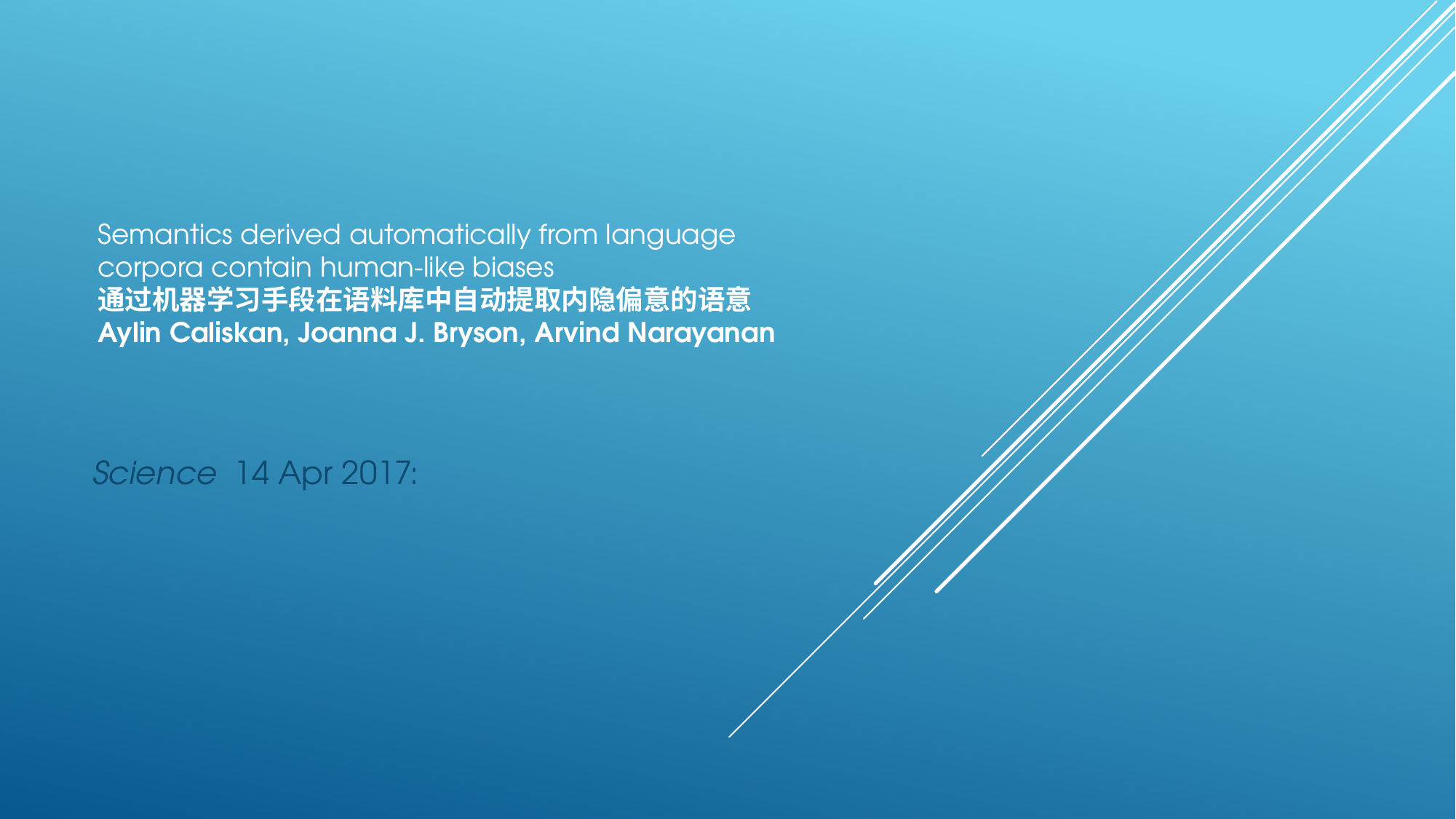

Semantics derived automatically from language
corpora contain human-like biases
通过机器学习手段在语料库中自动提取内隐偏意的语意
Aylin Caliskan, Joanna J. Bryson, Arvind Narayanan

Science  14 Apr 2017: